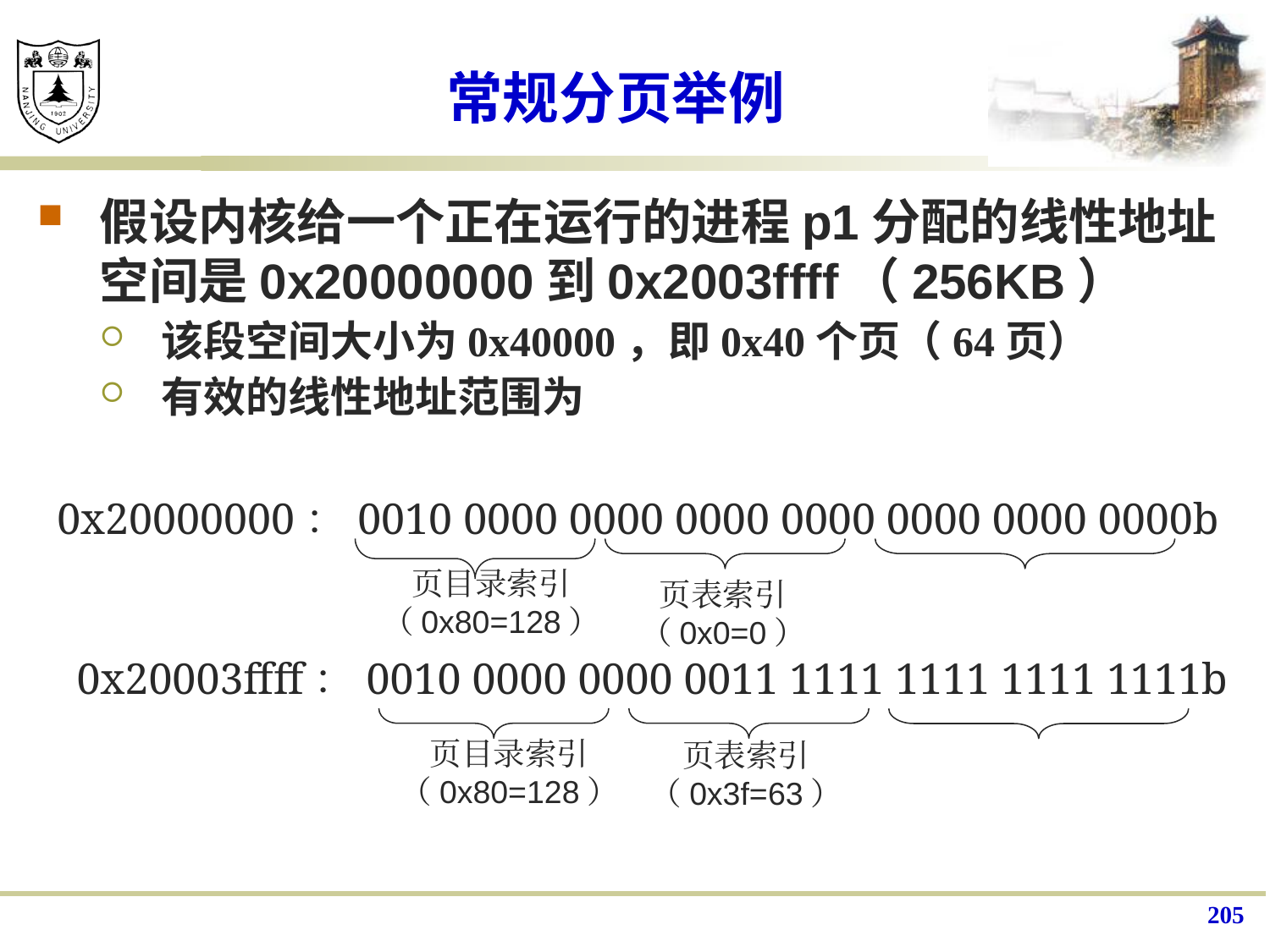

# 常规分页举例
假设内核给一个正在运行的进程p1分配的线性地址空间是0x20000000到0x2003ffff（256KB）
该段空间大小为0x40000，即0x40个页（64页）
有效的线性地址范围为

0x20000000：0010 0000 0000 0000 0000 0000 0000 0000b
页目录索引
（0x80=128）
页表索引
（0x0=0）

0x20003ffff：0010 0000 0000 0011 1111 1111 1111 1111b
页目录索引
（0x80=128）
页表索引
（0x3f=63）
205